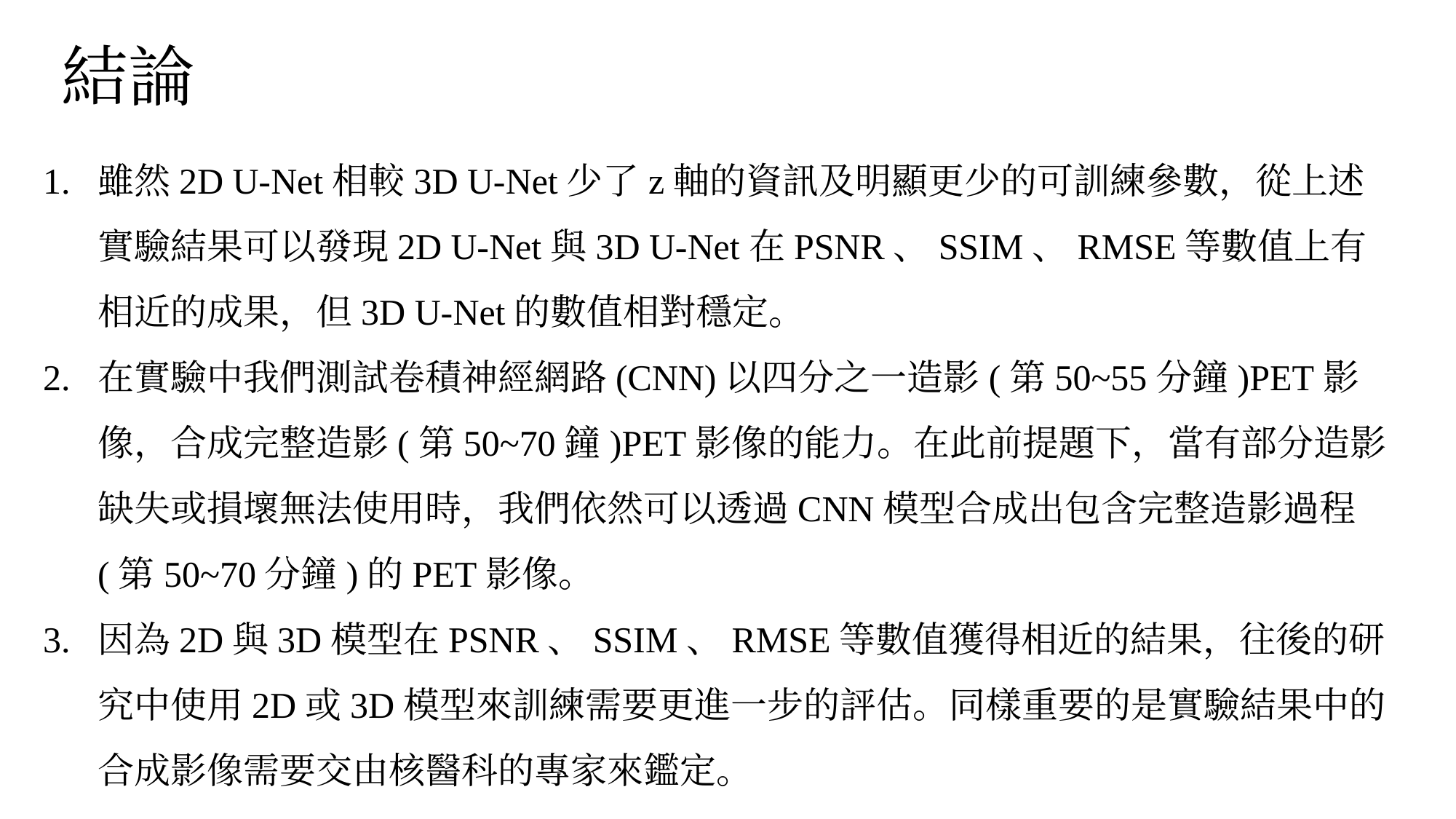

# 結論
雖然2D U-Net相較3D U-Net少了z軸的資訊及明顯更少的可訓練參數，從上述實驗結果可以發現2D U-Net與3D U-Net在PSNR、SSIM、RMSE等數值上有相近的成果，但3D U-Net的數值相對穩定。
在實驗中我們測試卷積神經網路(CNN)以四分之一造影(第50~55分鐘)PET影像，合成完整造影(第50~70鐘)PET影像的能力。在此前提題下，當有部分造影缺失或損壞無法使用時，我們依然可以透過CNN模型合成出包含完整造影過程(第50~70分鐘)的PET影像。
因為2D與3D模型在PSNR、SSIM、RMSE等數值獲得相近的結果，往後的研究中使用2D或3D模型來訓練需要更進一步的評估。同樣重要的是實驗結果中的合成影像需要交由核醫科的專家來鑑定。